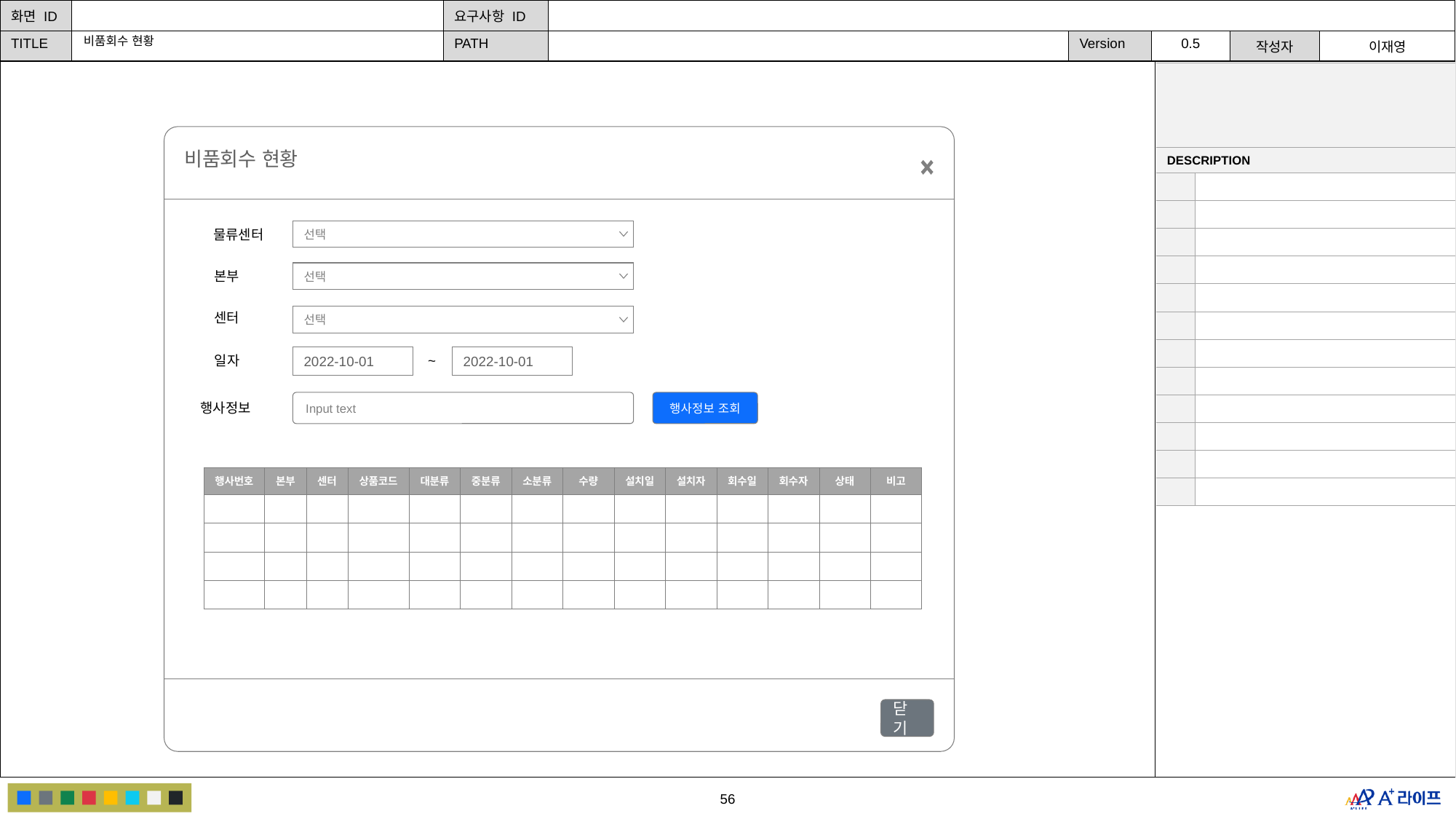

비품회수 현황
|  |  |
| --- | --- |
| DESCRIPTION |  |
|  |  |
|  |  |
|  |  |
|  |  |
|  |  |
|  |  |
|  |  |
|  |  |
|  |  |
|  |  |
|  |  |
|  |  |
비품회수 현황

물류센터
선택

본부
선택

센터
선택

일자
2022-10-01
~
2022-10-01
행사정보 조회
Input text
행사정보
| 행사번호 | 본부 | 센터 | 상품코드 | 대분류 | 중분류 | 소분류 | 수량 | 설치일 | 설치자 | 회수일 | 회수자 | 상태 | 비고 |
| --- | --- | --- | --- | --- | --- | --- | --- | --- | --- | --- | --- | --- | --- |
|  |  |  |  |  |  |  |  |  |  |  |  |  |  |
|  |  |  |  |  |  |  |  |  |  |  |  |  |  |
|  |  |  |  |  |  |  |  |  |  |  |  |  |  |
|  |  |  |  |  |  |  |  |  |  |  |  |  |  |
닫기